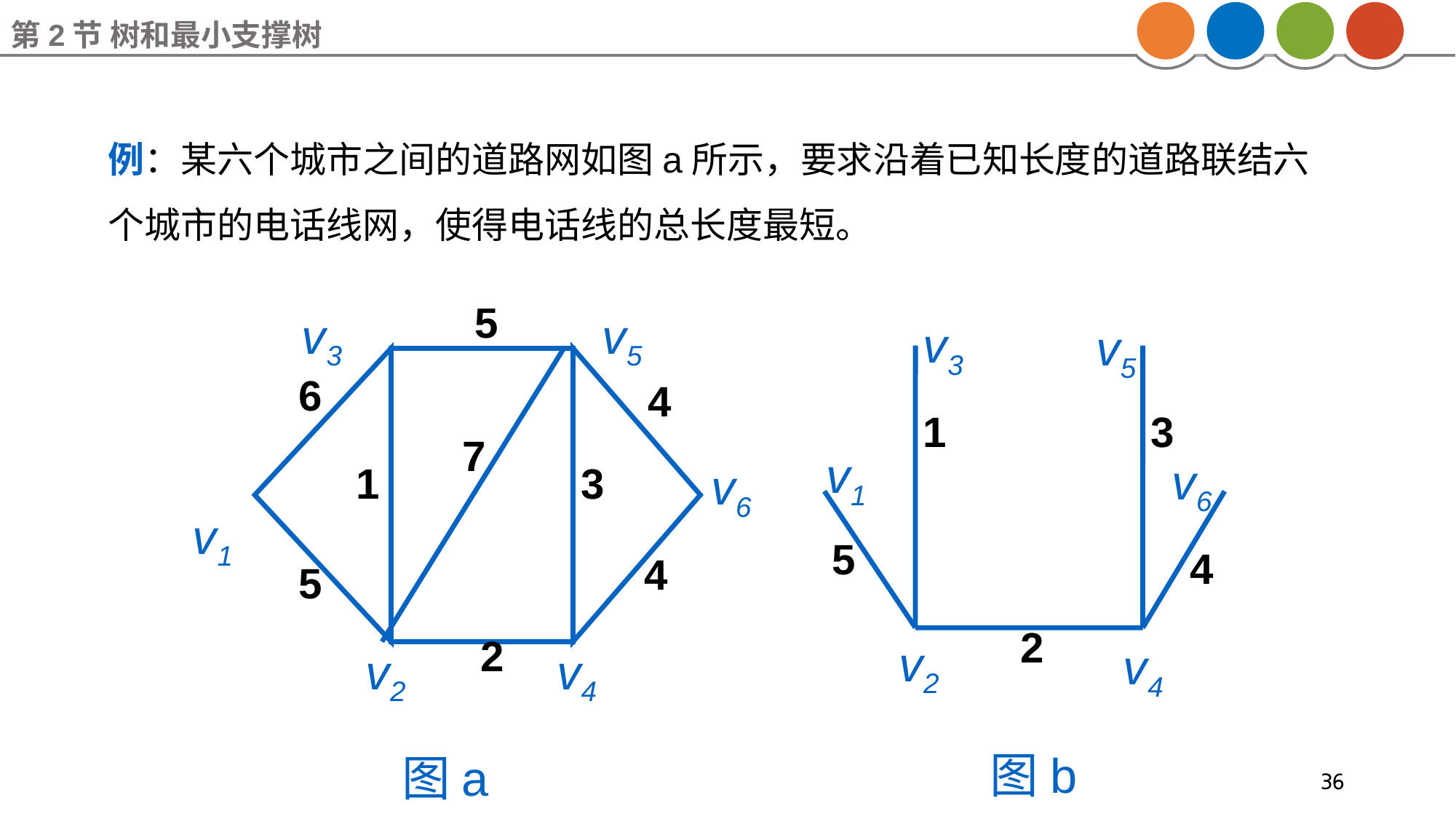

第2节 树和最小支撑树
例：某六个城市之间的道路网如图a所示，要求沿着已知长度的道路联结六个城市的电话线网，使得电话线的总长度最短。
5
v3
v5
v3
v5

6
4
1
3

7
v1
v6
v6
1
3

v1
5
4
4
5
2

2
v2
v4
v2
v4
图b
图a
36